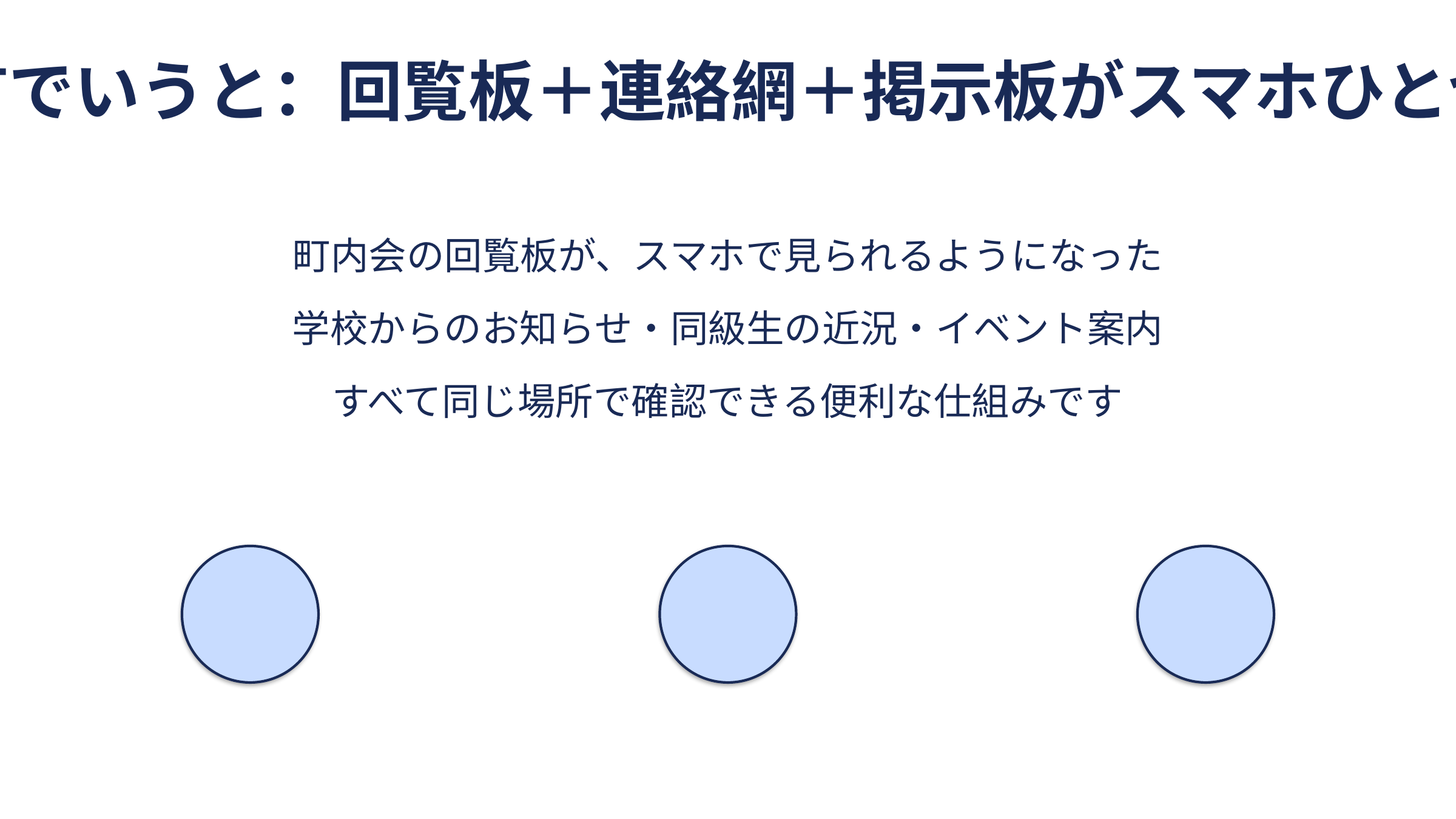

#
一言でいうと：回覧板＋連絡網＋掲示板がスマホひとつに
町内会の回覧板が、スマホで見られるようになった

学校からのお知らせ・同級生の近況・イベント案内

すべて同じ場所で確認できる便利な仕組みです